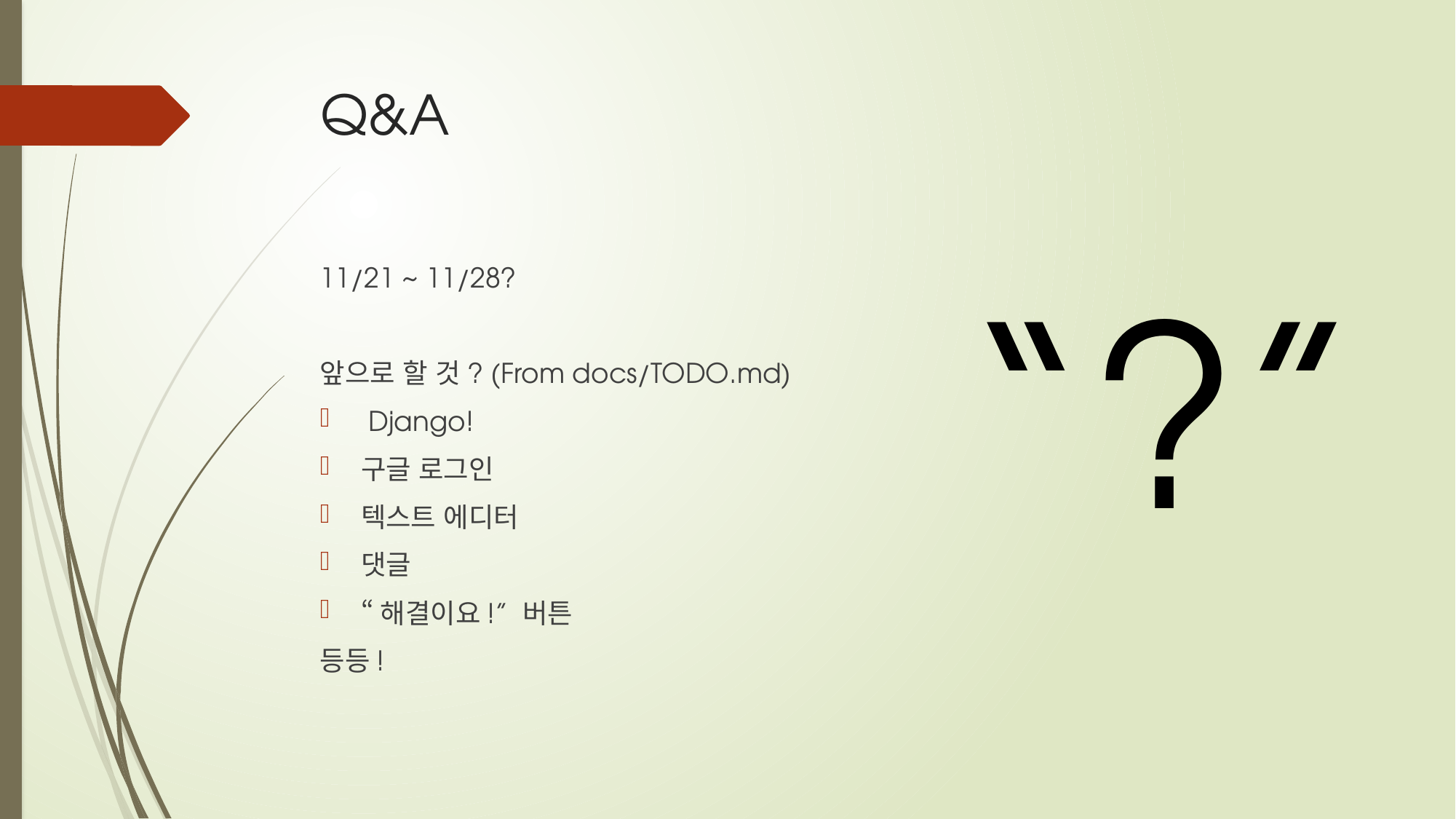

# Q&A
“?”
11/21 ~ 11/28?

앞으로 할 것? (From docs/TODO.md)
 Django!
구글 로그인
텍스트 에디터
댓글
“해결이요!” 버튼
등등!